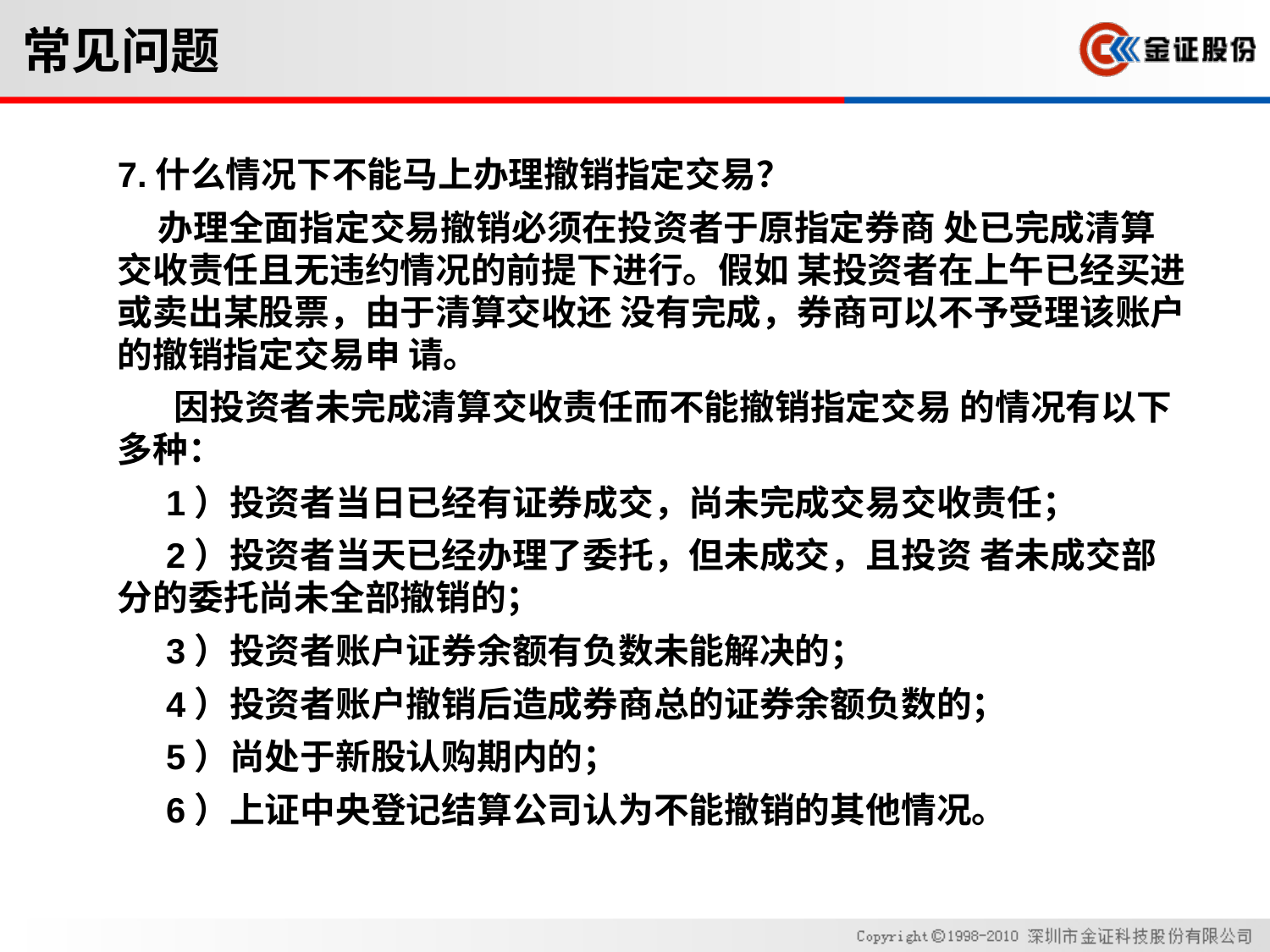

# 常见问题
7.什么情况下不能马上办理撤销指定交易？
    办理全面指定交易撤销必须在投资者于原指定券商 处已完成清算交收责任且无违约情况的前提下进行。假如 某投资者在上午已经买进或卖出某股票，由于清算交收还 没有完成，券商可以不予受理该账户的撤销指定交易申 请。
      因投资者未完成清算交收责任而不能撤销指定交易 的情况有以下多种：
     1）投资者当日已经有证券成交，尚未完成交易交收责任；
     2）投资者当天已经办理了委托，但未成交，且投资 者未成交部分的委托尚未全部撤销的；
     3）投资者账户证券余额有负数未能解决的；
     4）投资者账户撤销后造成券商总的证券余额负数的；
     5）尚处于新股认购期内的；
     6）上证中央登记结算公司认为不能撤销的其他情况。